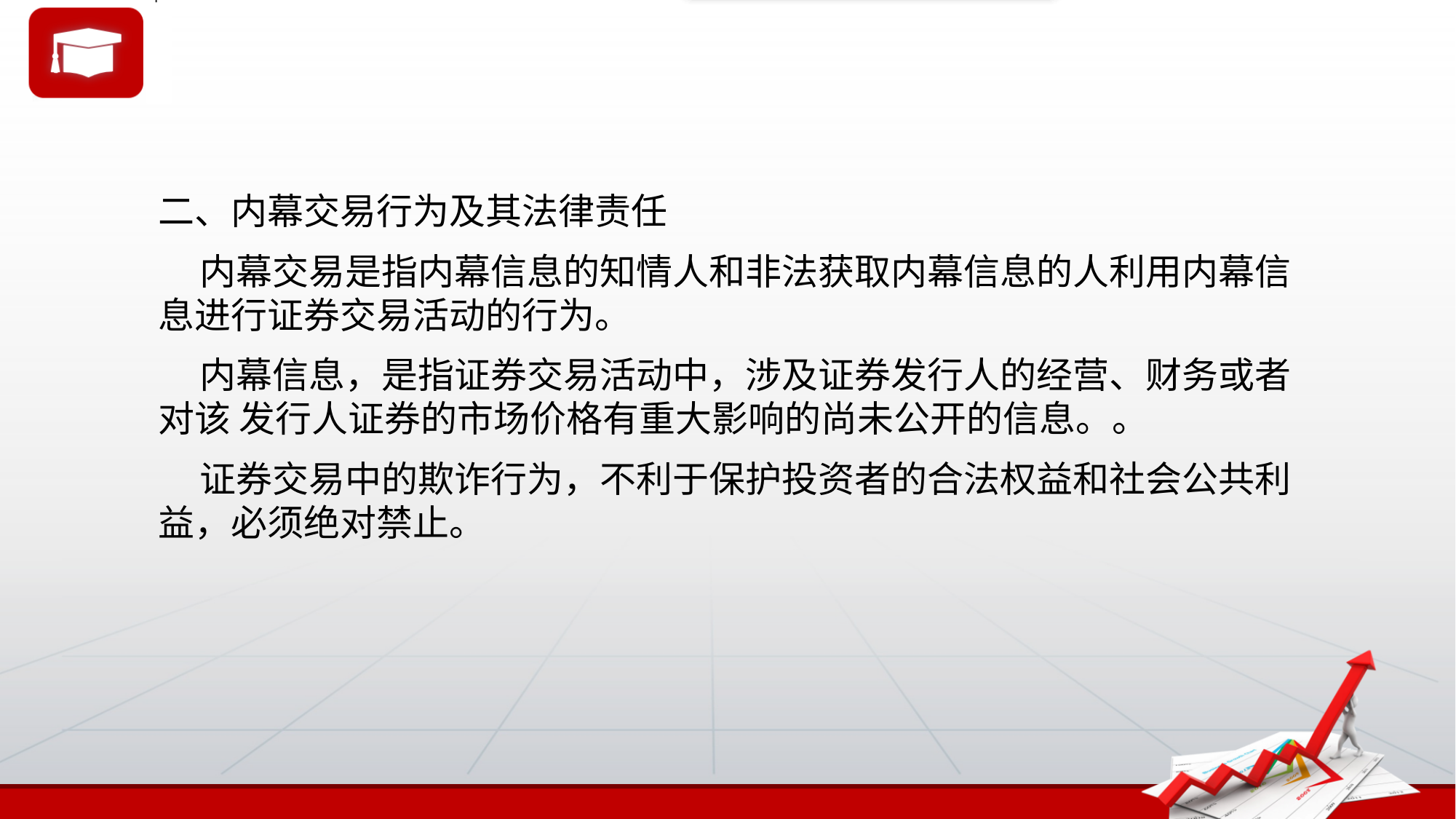

二、内幕交易行为及其法律责任
    内幕交易是指内幕信息的知情人和非法获取内幕信息的人利用内幕信息进行证券交易活动的行为。
    内幕信息，是指证券交易活动中，涉及证券发行人的经营、财务或者对该 发行人证券的市场价格有重大影响的尚未公开的信息。。
    证券交易中的欺诈行为，不利于保护投资者的合法权益和社会公共利益，必须绝对禁止。